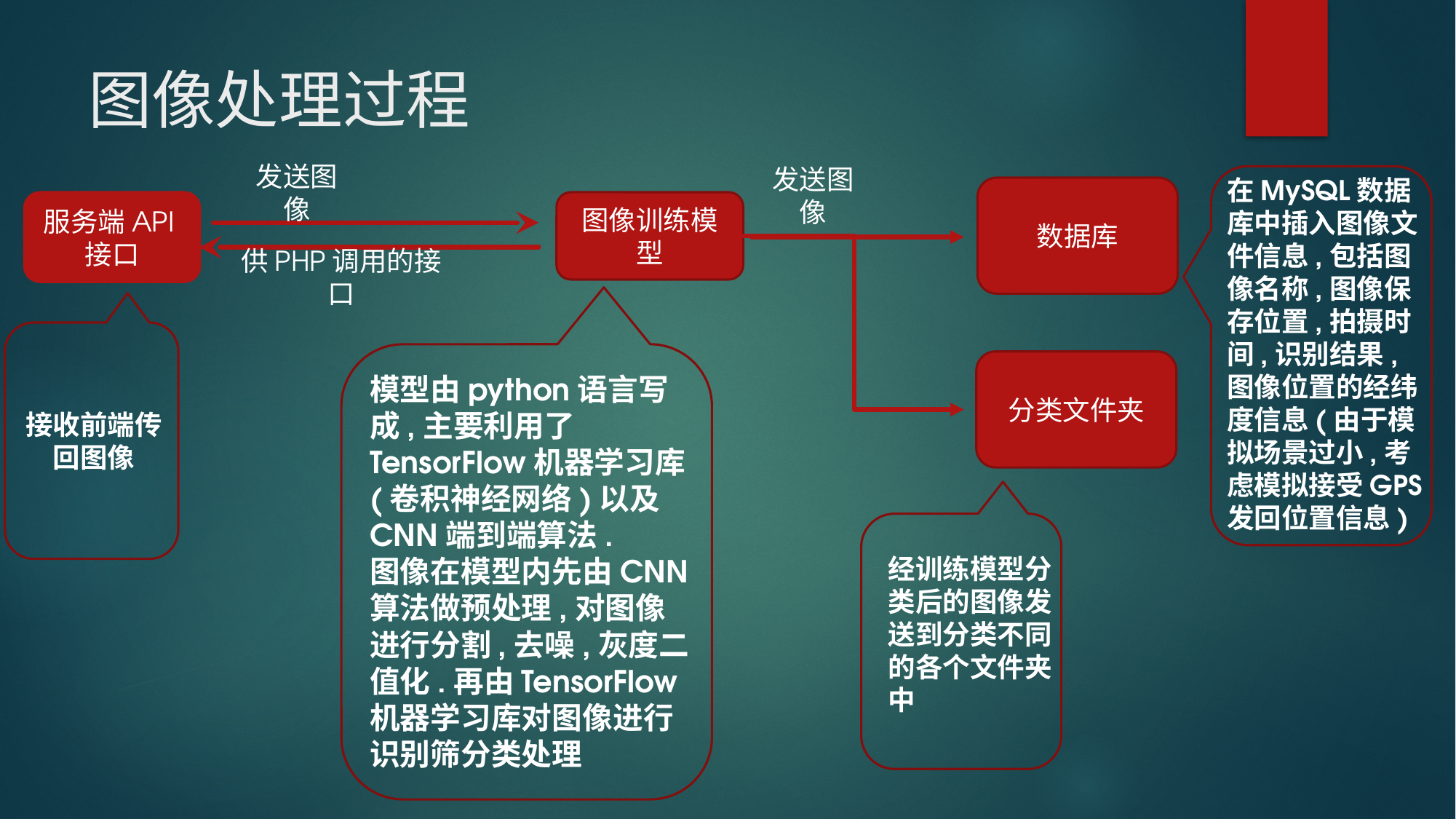

# 图像处理过程
发送图像
发送图像
在MySQL数据库中插入图像文件信息,包括图像名称,图像保存位置,拍摄时间,识别结果,图像位置的经纬度信息(由于模拟场景过小,考虑模拟接受GPS发回位置信息)
数据库
图像训练模型
服务端API接口

供PHP调用的接口

接收前端传回图像

分类文件夹
模型由python语言写成,主要利用了TensorFlow机器学习库(卷积神经网络)以及 CNN端到端算法.
图像在模型内先由CNN算法做预处理,对图像进行分割,去噪,灰度二值化.再由TensorFlow机器学习库对图像进行识别筛分类处理

经训练模型分类后的图像发送到分类不同的各个文件夹中